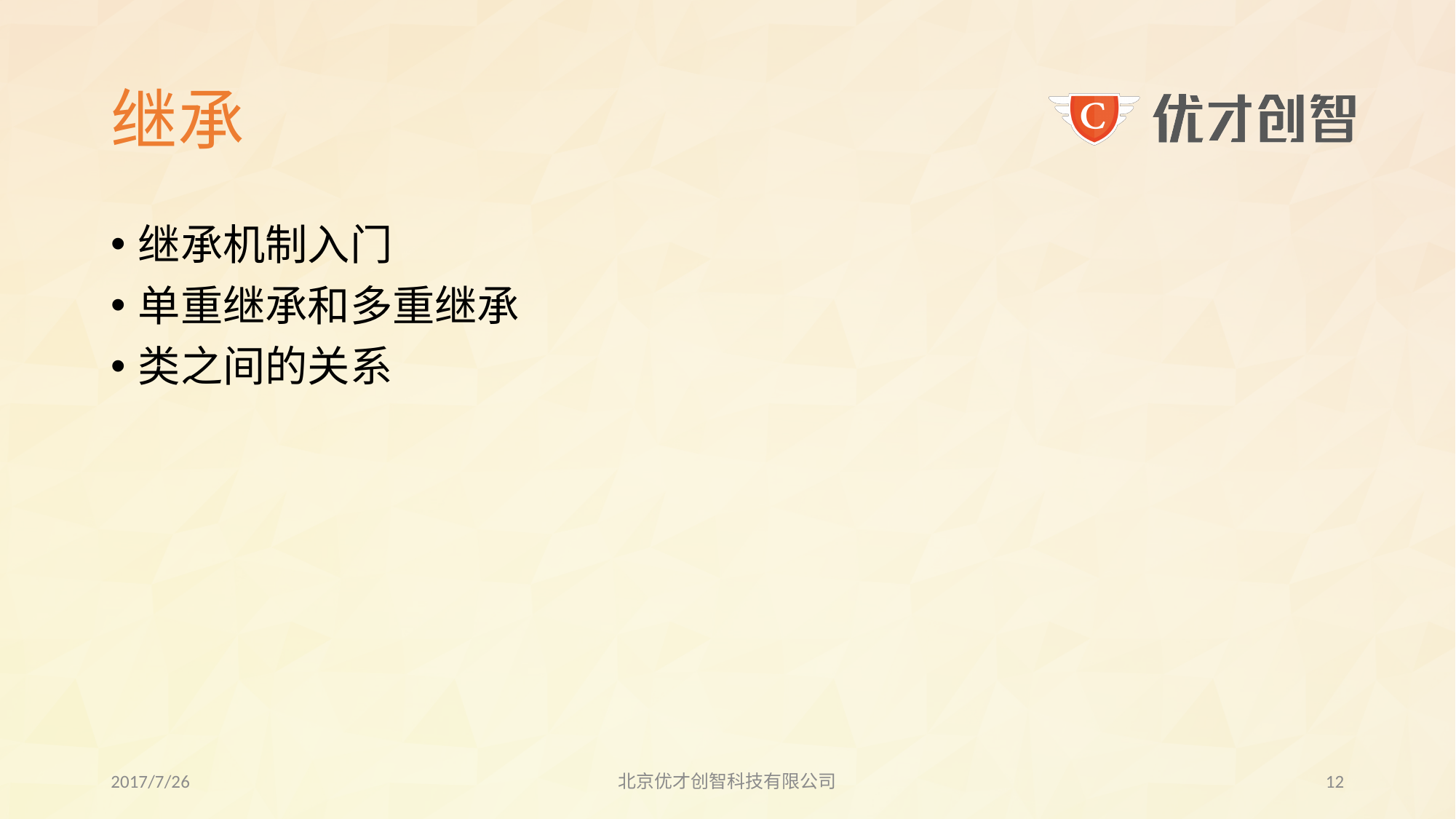

# 继承
继承机制入门
单重继承和多重继承
类之间的关系
2017/7/26
北京优才创智科技有限公司
12